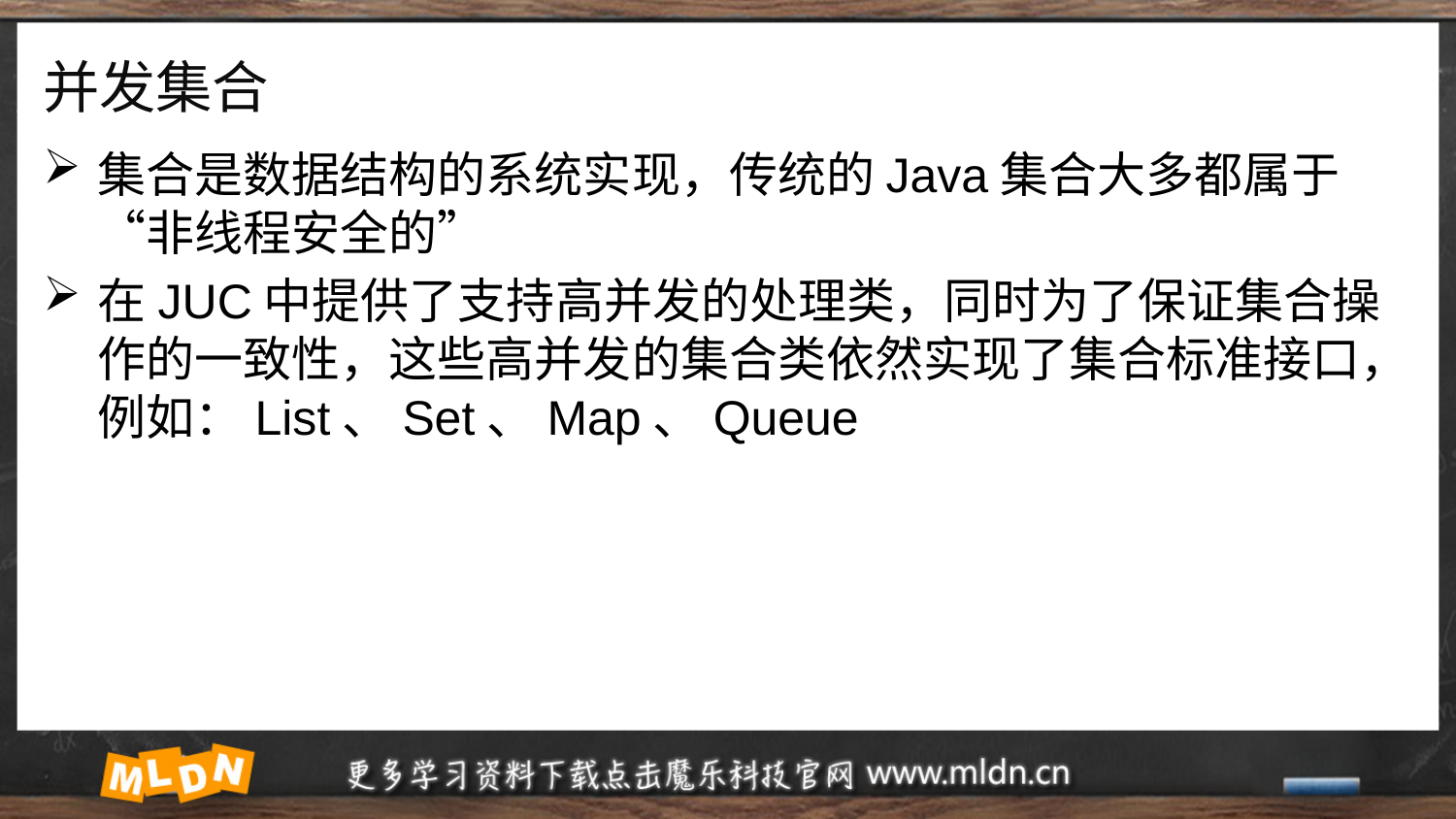

# 并发集合
集合是数据结构的系统实现，传统的Java集合大多都属于“非线程安全的”
在JUC中提供了支持高并发的处理类，同时为了保证集合操作的一致性，这些高并发的集合类依然实现了集合标准接口，例如：List、Set、Map、Queue